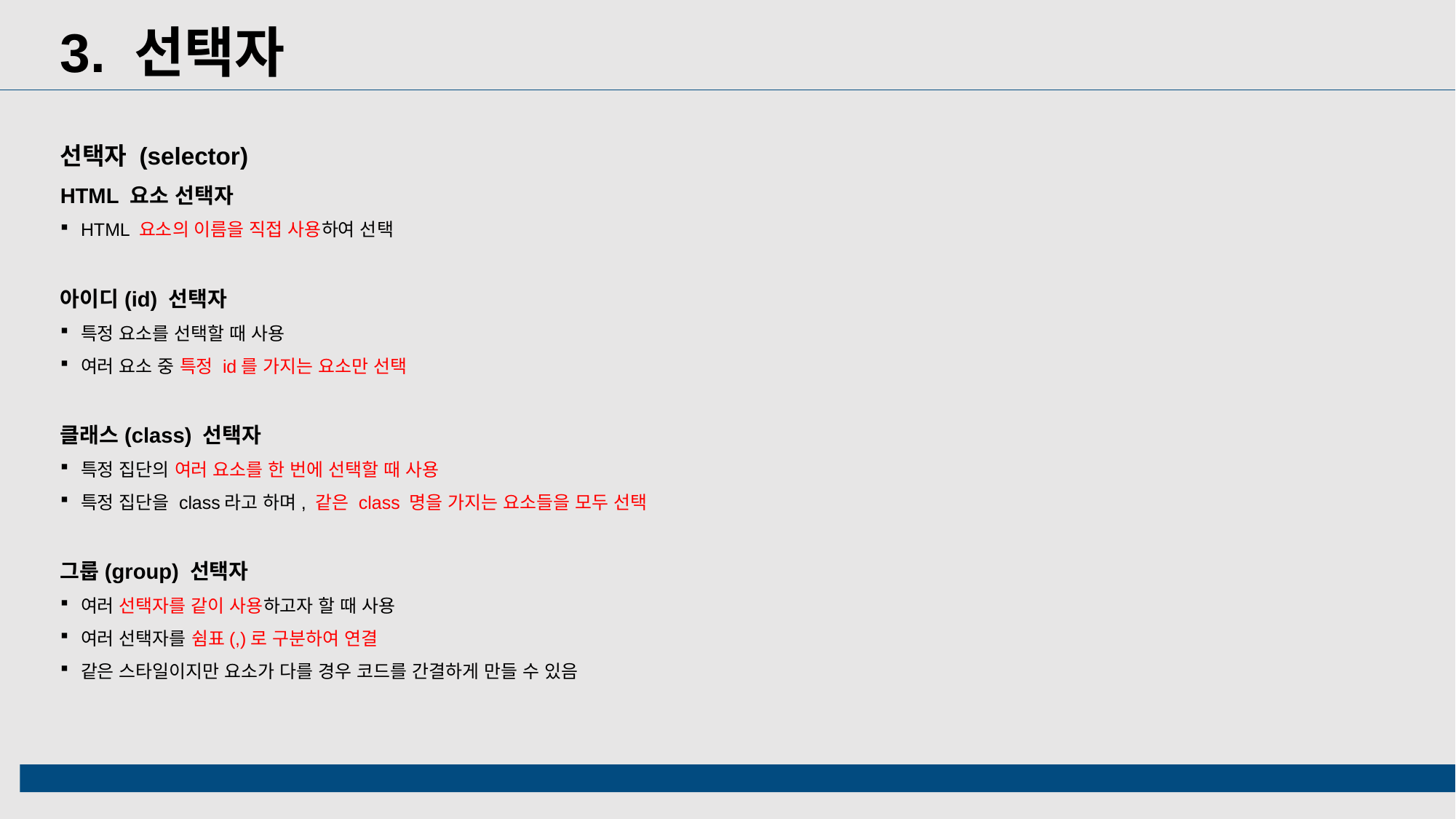

3. 선택자
선택자 (selector)
HTML 요소 선택자
HTML 요소의 이름을 직접 사용하여 선택

아이디(id) 선택자
특정 요소를 선택할 때 사용
여러 요소 중 특정 id를 가지는 요소만 선택

클래스(class) 선택자
특정 집단의 여러 요소를 한 번에 선택할 때 사용
특정 집단을 class라고 하며, 같은 class 명을 가지는 요소들을 모두 선택

그룹(group) 선택자
여러 선택자를 같이 사용하고자 할 때 사용
여러 선택자를 쉼표(,)로 구분하여 연결
같은 스타일이지만 요소가 다를 경우 코드를 간결하게 만들 수 있음